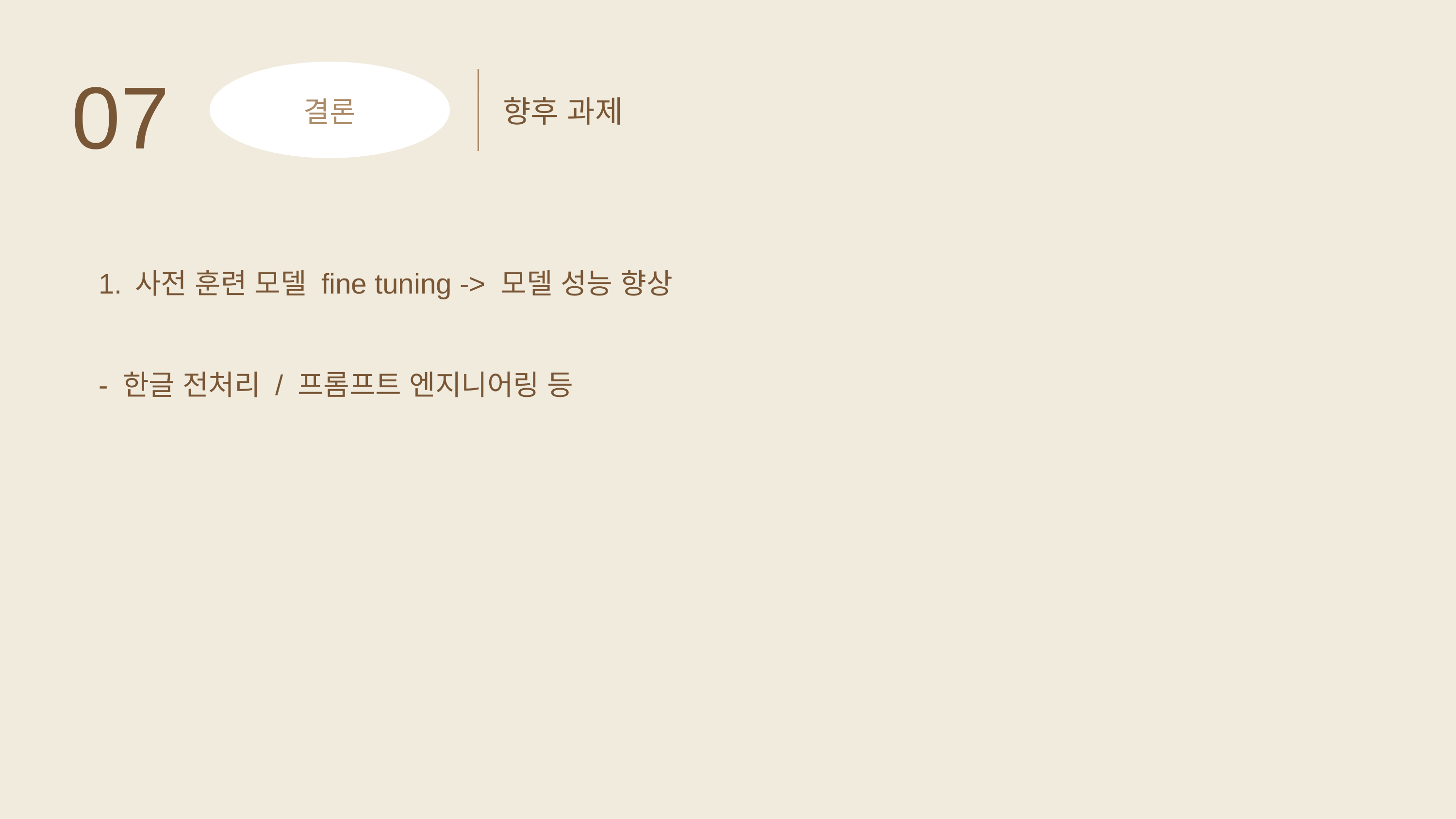

07

향후 과제
결론

사전 훈련 모델 fine tuning -> 모델 성능 향상

- 한글 전처리 / 프롬프트 엔지니어링 등